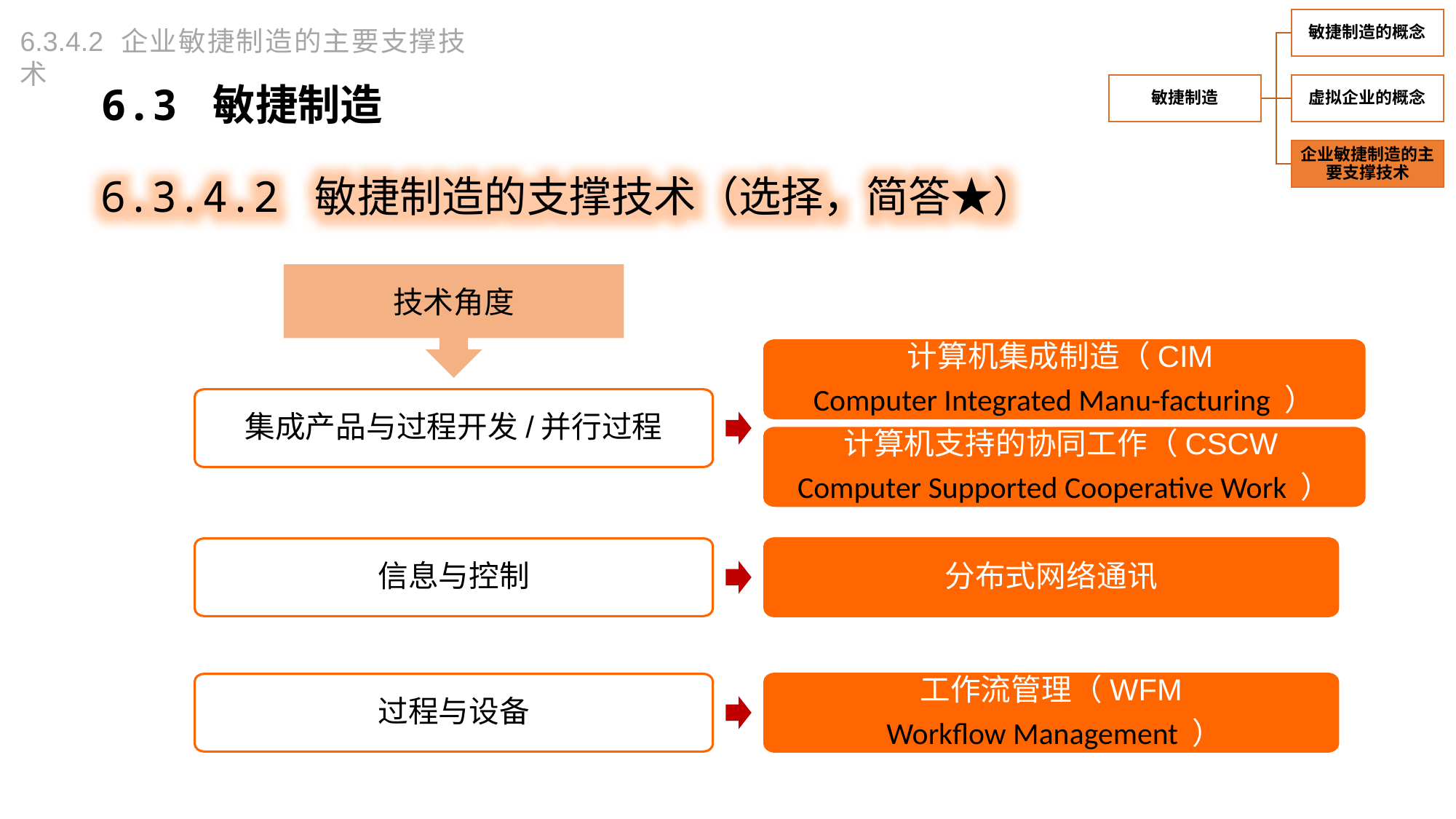

敏捷制造
敏捷制造的概念
虚拟企业的概念
企业敏捷制造的主要支撑技术
6.3.4.2 企业敏捷制造的主要支撑技术
6.3 敏捷制造
6.3.4.2 敏捷制造的支撑技术（选择，简答★）
技术角度
计算机集成制造（CIM
Computer Integrated Manu-facturing ）
集成产品与过程开发/并行过程

计算机支持的协同工作（CSCW
Computer Supported Cooperative Work ）
分布式网络通讯
信息与控制

过程与设备
工作流管理（WFM
 Workflow Management ）